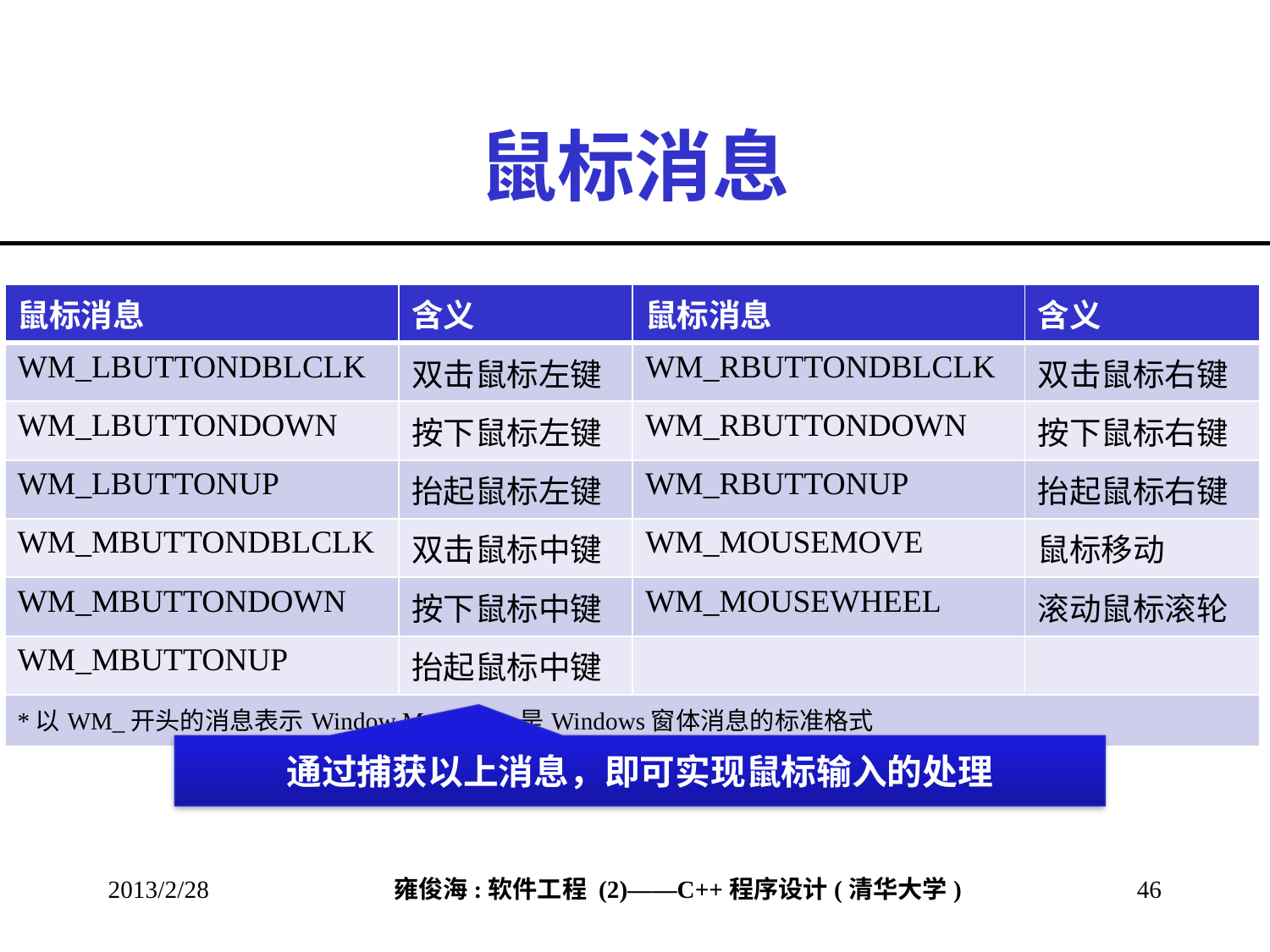

# 鼠标消息
| 鼠标消息 | 含义 | 鼠标消息 | 含义 |
| --- | --- | --- | --- |
| WM\_LBUTTONDBLCLK | 双击鼠标左键 | WM\_RBUTTONDBLCLK | 双击鼠标右键 |
| WM\_LBUTTONDOWN | 按下鼠标左键 | WM\_RBUTTONDOWN | 按下鼠标右键 |
| WM\_LBUTTONUP | 抬起鼠标左键 | WM\_RBUTTONUP | 抬起鼠标右键 |
| WM\_MBUTTONDBLCLK | 双击鼠标中键 | WM\_MOUSEMOVE | 鼠标移动 |
| WM\_MBUTTONDOWN | 按下鼠标中键 | WM\_MOUSEWHEEL | 滚动鼠标滚轮 |
| WM\_MBUTTONUP | 抬起鼠标中键 |  |  |
| \*以WM\_开头的消息表示Window Message，是Windows窗体消息的标准格式 |  |  |  |
通过捕获以上消息，即可实现鼠标输入的处理
2013/2/28
46